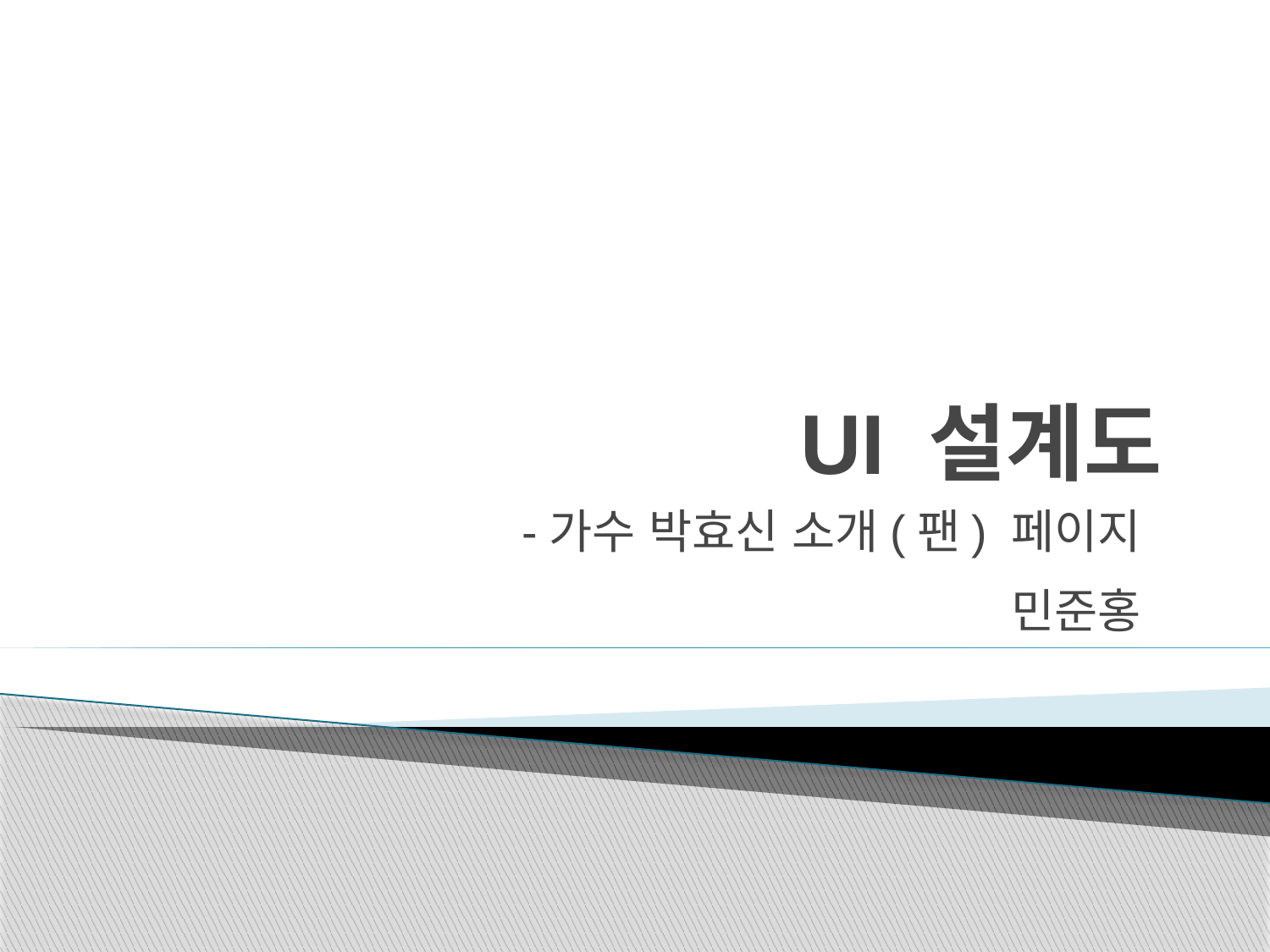

# UI 설계도
-가수 박효신 소개(팬) 페이지
민준홍